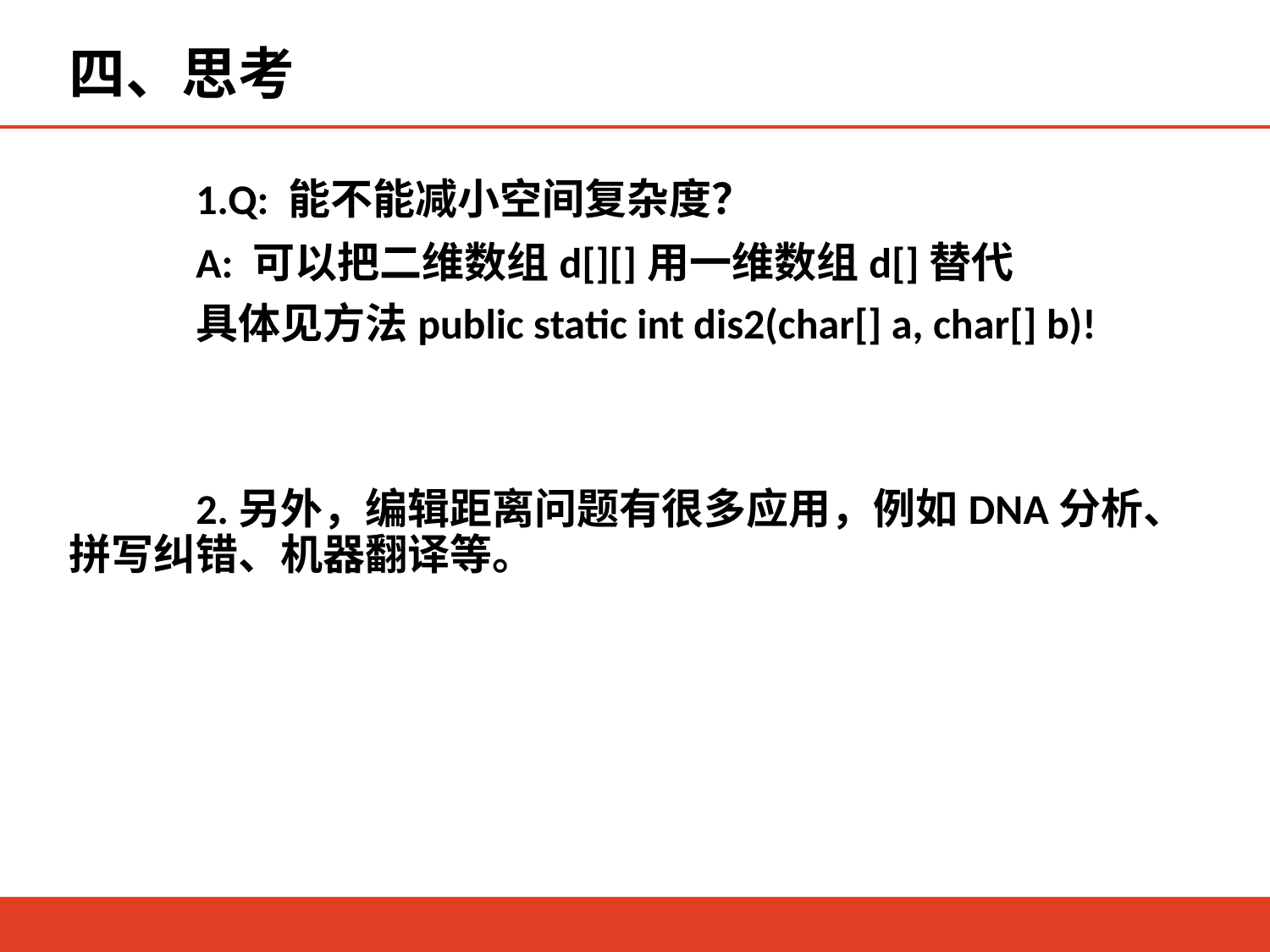

# 四、思考
	1.Q: 能不能减小空间复杂度？
	A: 可以把二维数组d[][]用一维数组d[]替代
	具体见方法public static int dis2(char[] a, char[] b)!

	2.另外，编辑距离问题有很多应用，例如DNA分析、拼写纠错、机器翻译等。